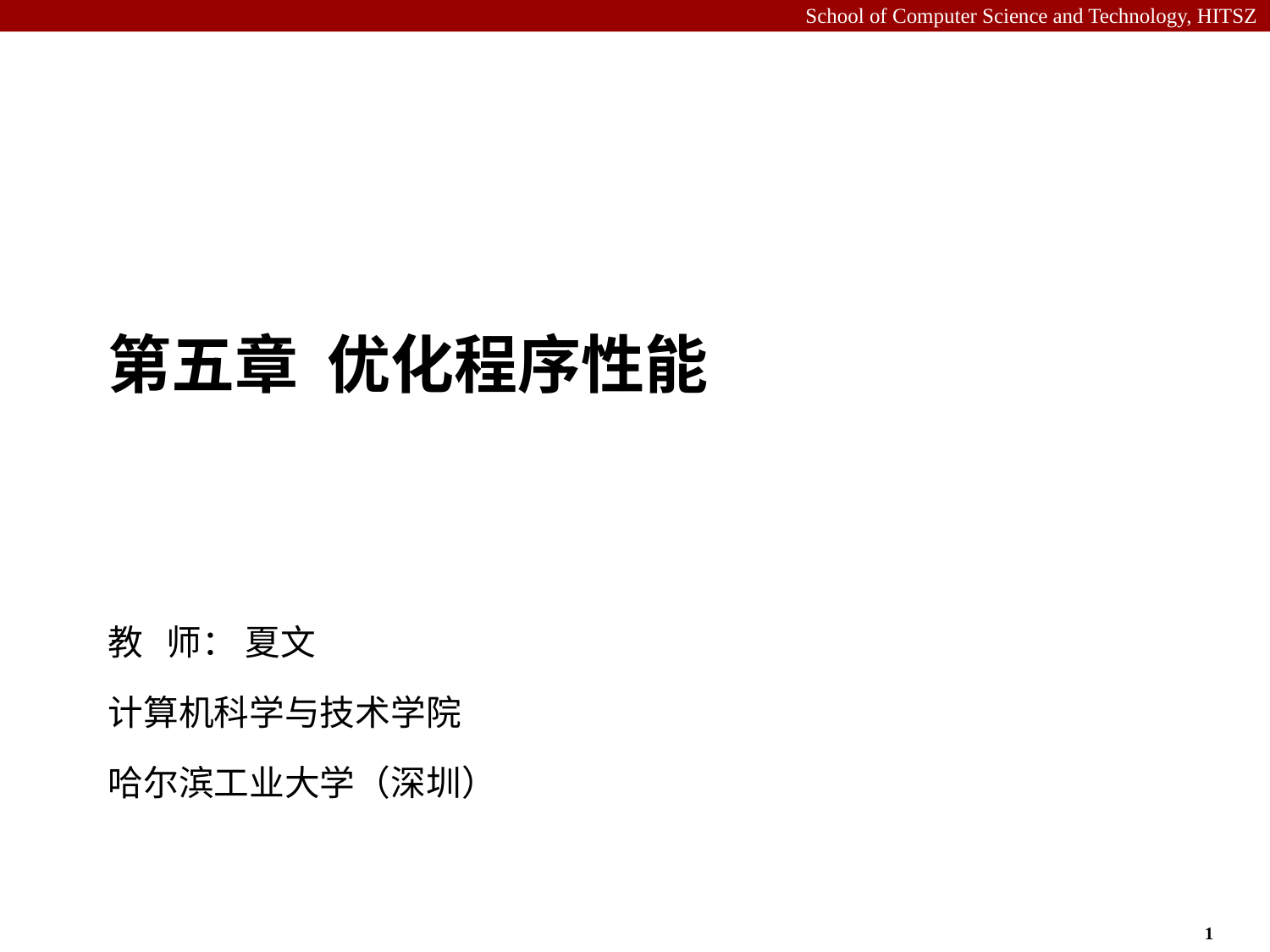

第五章  优化程序性能
教   师： 夏文
计算机科学与技术学院
哈尔滨工业大学（深圳）